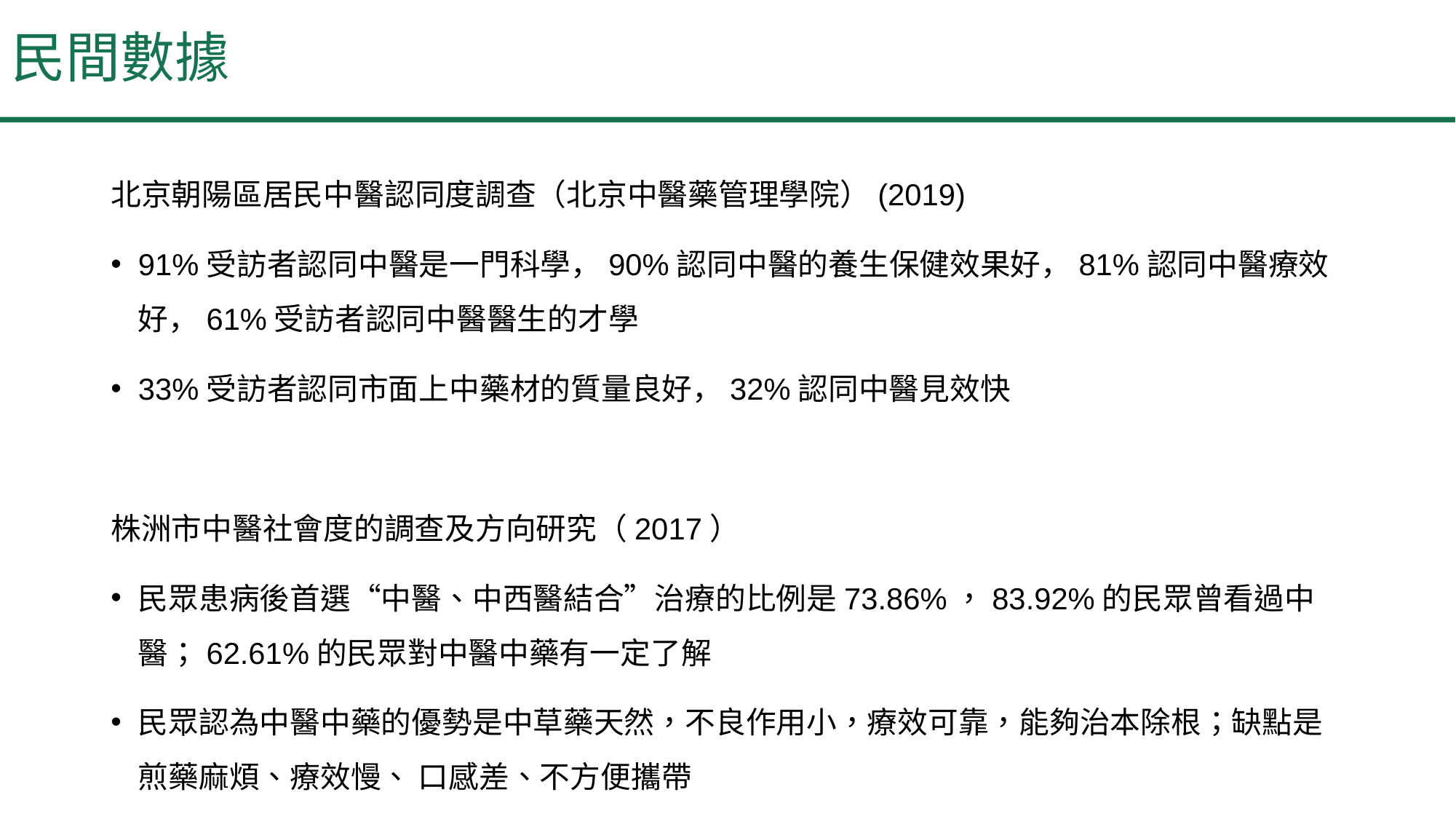

# 民間數據
北京朝陽區居民中醫認同度調查（北京中醫藥管理學院）(2019)
91%受訪者認同中醫是一門科學，90%認同中醫的養生保健效果好，81%認同中醫療效好，61%受訪者認同中醫醫生的才學
33%受訪者認同市面上中藥材的質量良好，32%認同中醫見效快

株洲市中醫社會度的調查及方向研究（2017）
民眾患病後首選“中醫、中西醫結合”治療的比例是73.86%，83.92%的民眾曾看過中醫；62.61%的民眾對中醫中藥有一定了解
民眾認為中醫中藥的優勢是中草藥天然，不良作用小，療效可靠，能夠治本除根；缺點是煎藥麻煩、療效慢、 口感差、不方便攜帶